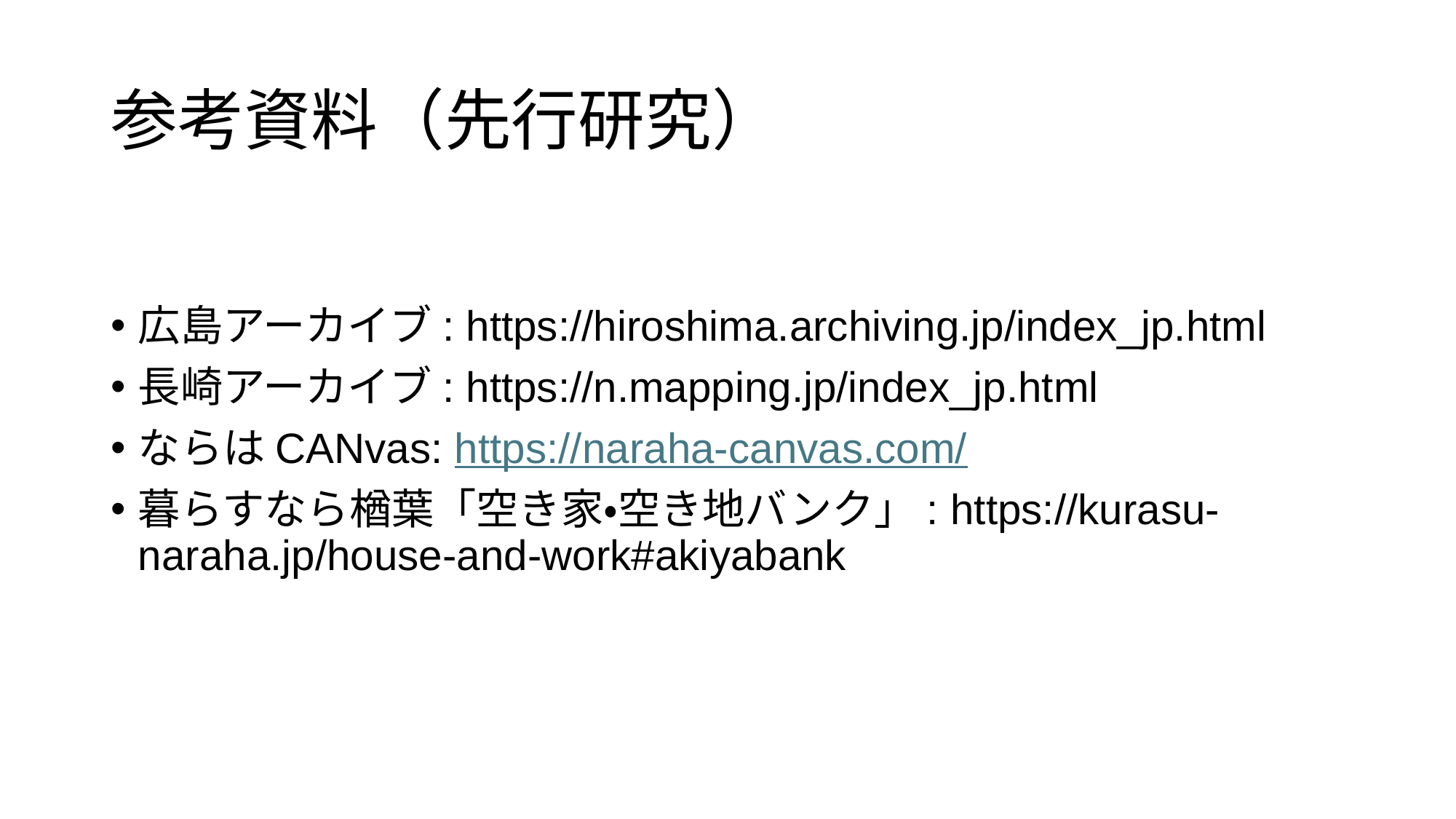

# 参考資料（先行研究）
広島アーカイブ: https://hiroshima.archiving.jp/index_jp.html
長崎アーカイブ: https://n.mapping.jp/index_jp.html
ならはCANvas: https://naraha-canvas.com/
暮らすなら楢葉「空き家・空き地バンク」: https://kurasu-naraha.jp/house-and-work#akiyabank